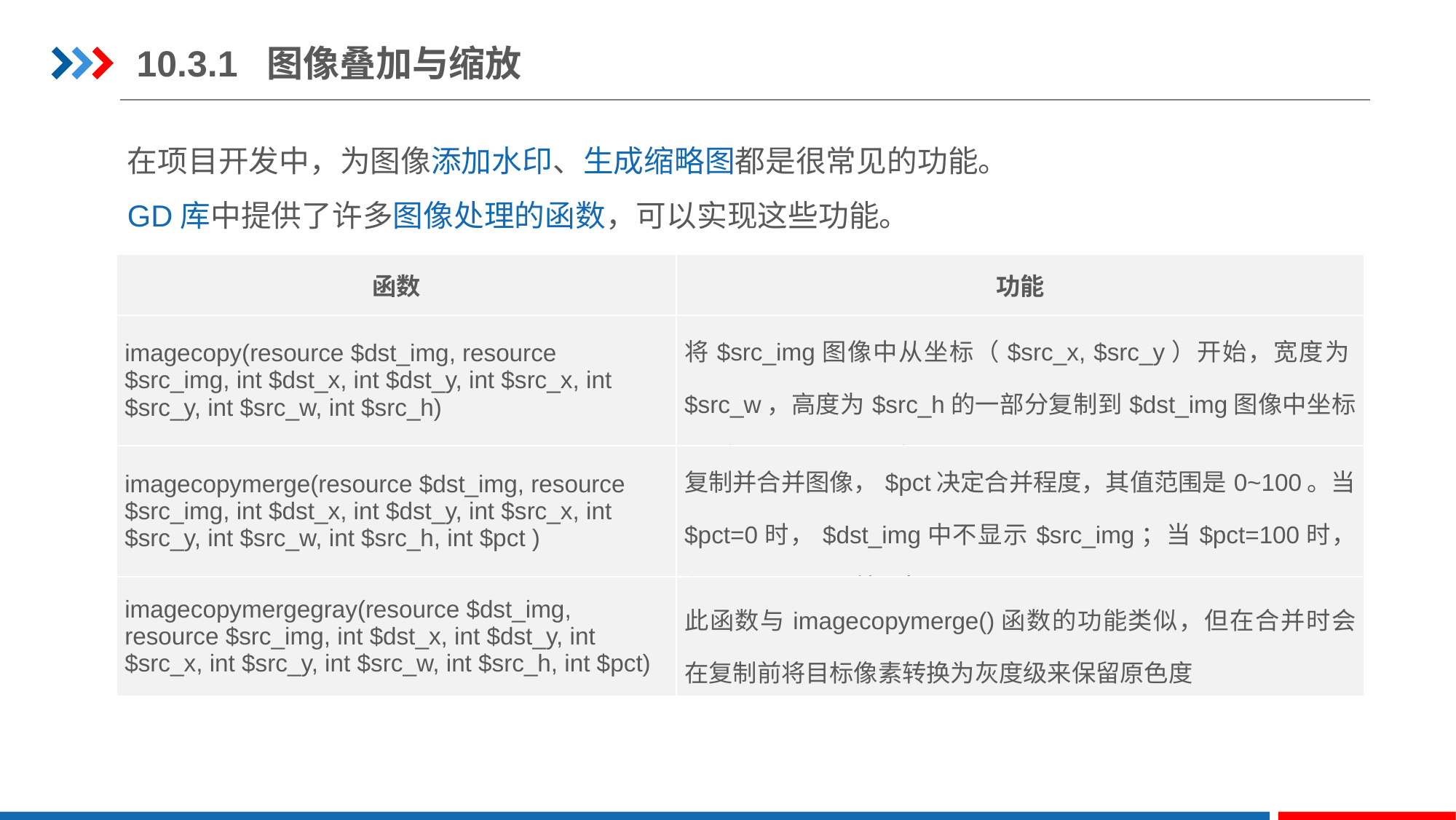

10.3.1  图像叠加与缩放
在项目开发中，为图像添加水印、生成缩略图都是很常见的功能。
GD库中提供了许多图像处理的函数，可以实现这些功能。
| 函数 | 功能 |
| --- | --- |
| imagecopy(resource $dst\_img, resource $src\_img, int $dst\_x, int $dst\_y, int $src\_x, int $src\_y, int $src\_w, int $src\_h) | 将$src\_img图像中从坐标（$src\_x, $src\_y）开始，宽度为$src\_w，高度为$src\_h的一部分复制到$dst\_img图像中坐标为（$dst\_x, $dst\_y）的位置上 |
| imagecopymerge(resource $dst\_img, resource $src\_img, int $dst\_x, int $dst\_y, int $src\_x, int $src\_y, int $src\_w, int $src\_h, int $pct ) | 复制并合并图像，$pct决定合并程度，其值范围是0~100。当$pct=0时，$dst\_img中不显示$src\_img；当$pct=100时，与imagecopy()效果相同 |
| imagecopymergegray(resource $dst\_img, resource $src\_img, int $dst\_x, int $dst\_y, int $src\_x, int $src\_y, int $src\_w, int $src\_h, int $pct) | 此函数与imagecopymerge()函数的功能类似，但在合并时会在复制前将目标像素转换为灰度级来保留原色度 |